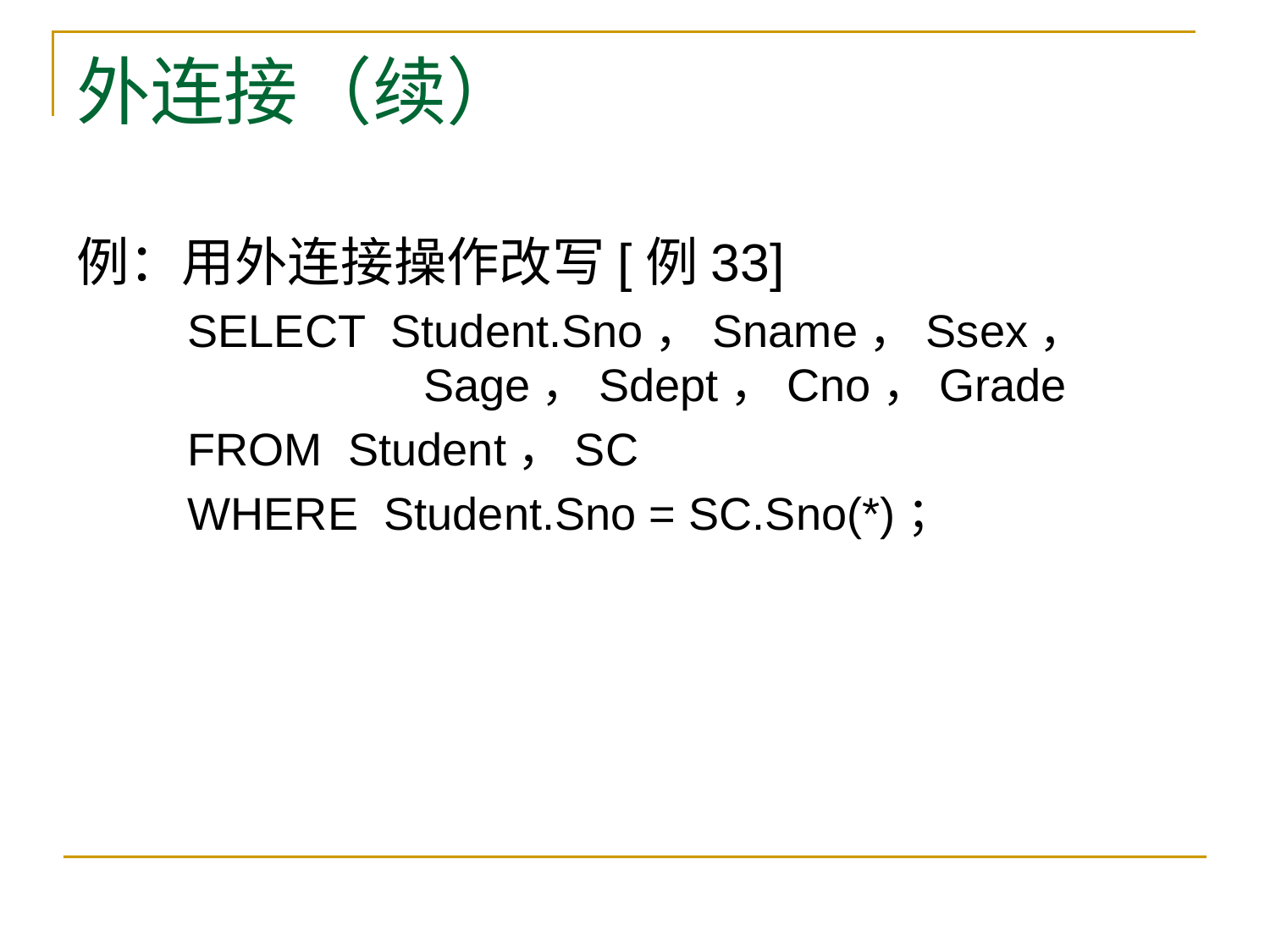

# 外连接（续）
例：用外连接操作改写[例33]
     SELECT  Student.Sno，Sname，Ssex，			Sage，Sdept，Cno，Grade
     FROM  Student，SC
     WHERE  Student.Sno = SC.Sno(*)；